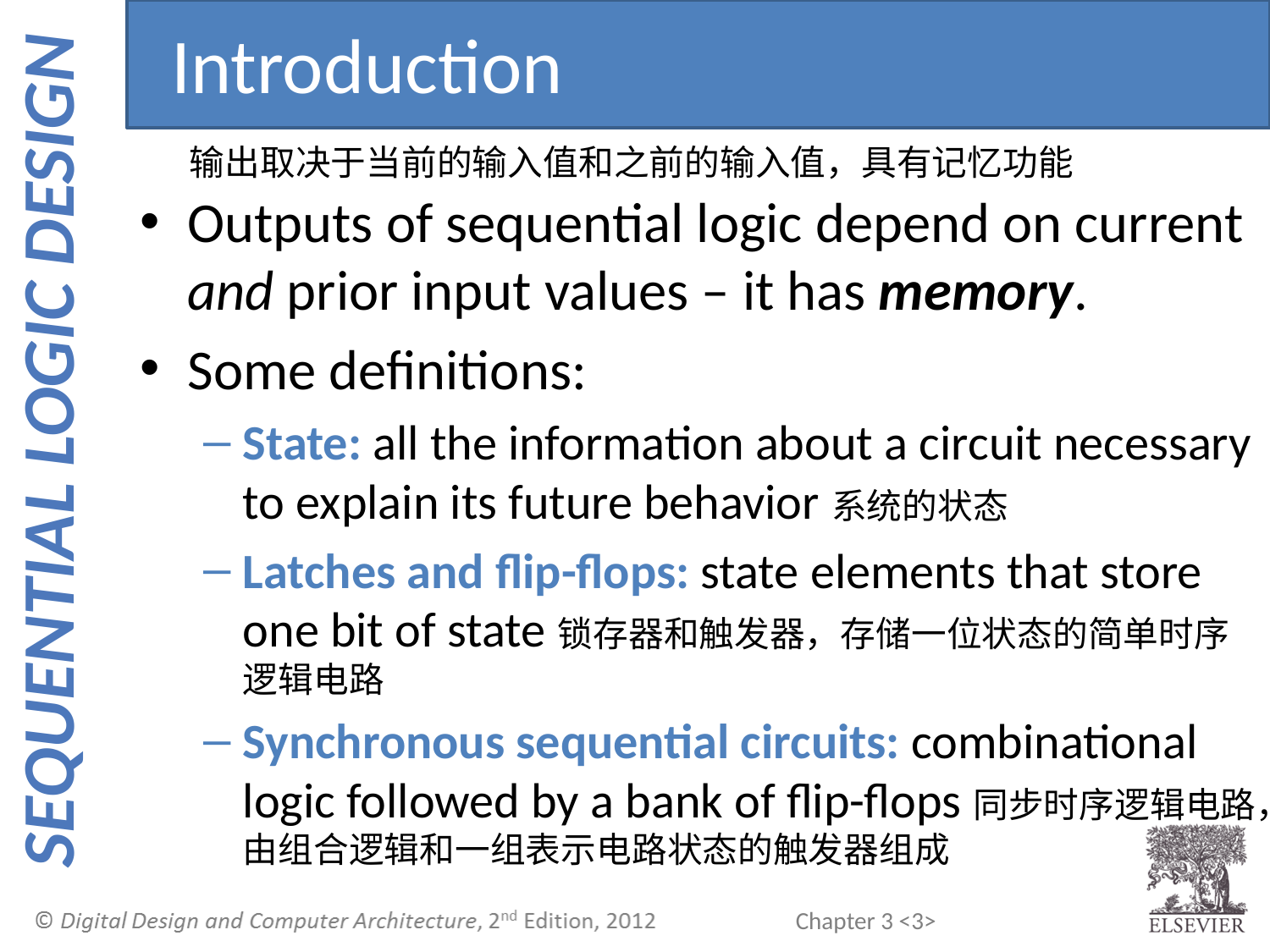

Introduction
输出取决于当前的输入值和之前的输入值，具有记忆功能
Outputs of sequential logic depend on current and prior input values – it has memory.
Some definitions:
State: all the information about a circuit necessary to explain its future behavior系统的状态
Latches and flip-flops: state elements that store one bit of state锁存器和触发器，存储一位状态的简单时序逻辑电路
Synchronous sequential circuits: combinational logic followed by a bank of flip-flops同步时序逻辑电路，由组合逻辑和一组表示电路状态的触发器组成